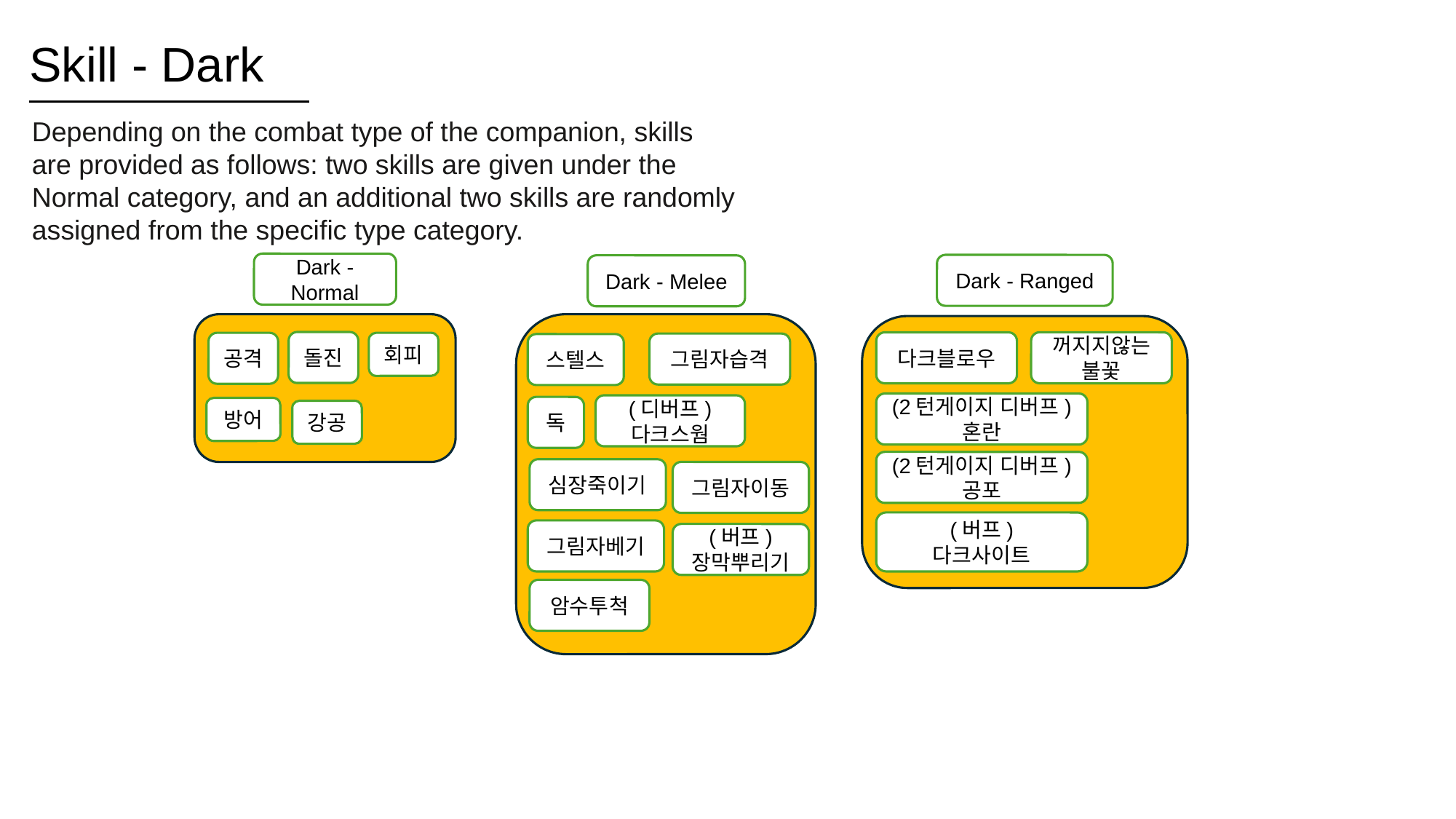

Skill - Dark
Depending on the combat type of the companion, skills are provided as follows: two skills are given under the Normal category, and an additional two skills are randomly assigned from the specific type category.
Dark - Normal
Dark - Ranged
Dark - Melee

돌진
꺼지지않는 불꽃
다크블로우
공격
회피
그림자습격
스텔스
(2턴게이지 디버프)
혼란
(디버프)
다크스웜
독
방어
강공
(2턴게이지 디버프)
공포
심장죽이기
그림자이동
(버프)
다크사이트
그림자베기
(버프)
장막뿌리기
암수투척